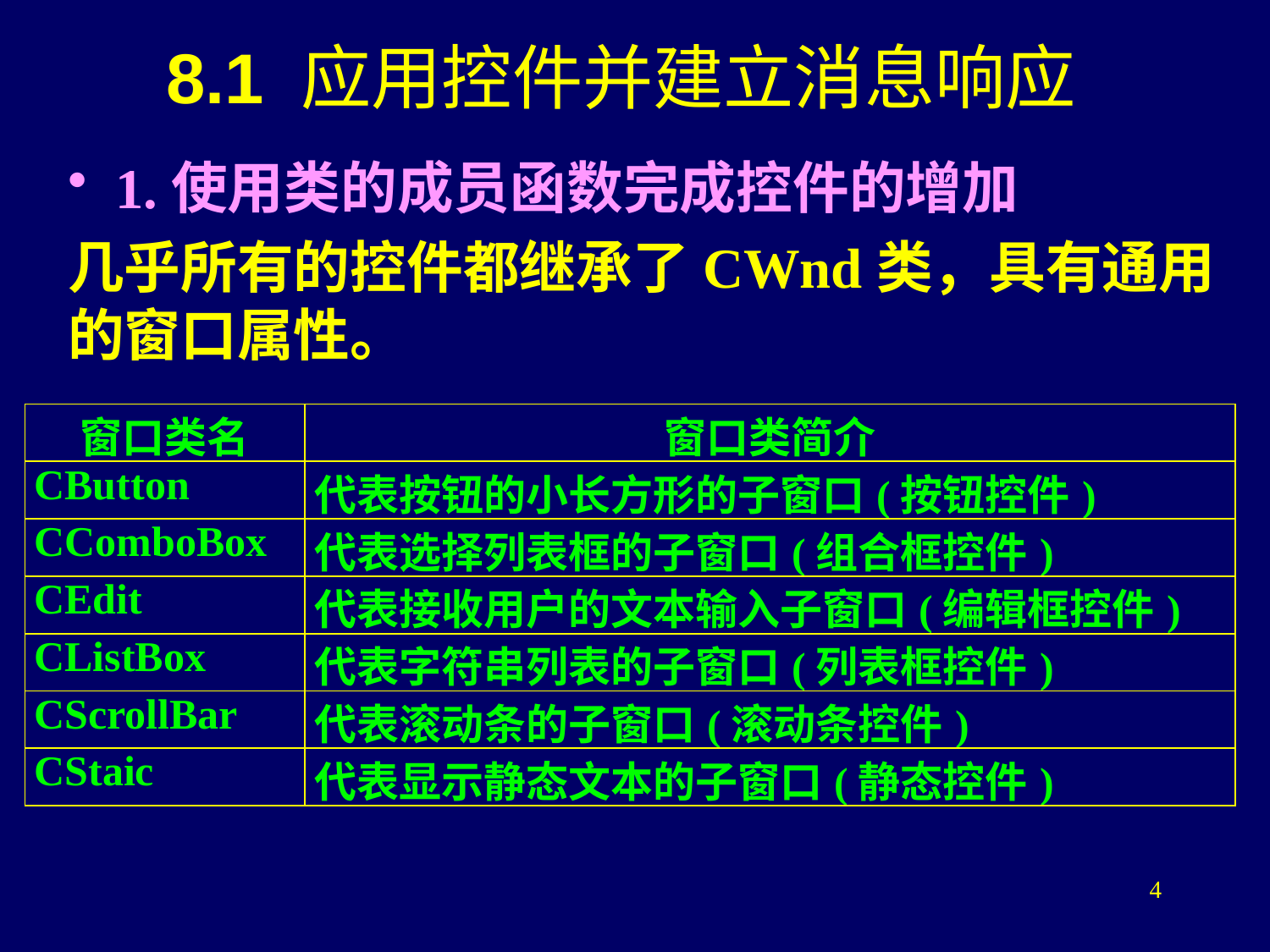

# 8.1 应用控件并建立消息响应
1.使用类的成员函数完成控件的增加
几乎所有的控件都继承了CWnd类，具有通用的窗口属性。
| 窗口类名 | 窗口类简介 |
| --- | --- |
| CButton | 代表按钮的小长方形的子窗口(按钮控件) |
| CComboBox | 代表选择列表框的子窗口(组合框控件) |
| CEdit | 代表接收用户的文本输入子窗口(编辑框控件) |
| CListBox | 代表字符串列表的子窗口(列表框控件) |
| CScrollBar | 代表滚动条的子窗口(滚动条控件) |
| CStaic | 代表显示静态文本的子窗口(静态控件) |
4